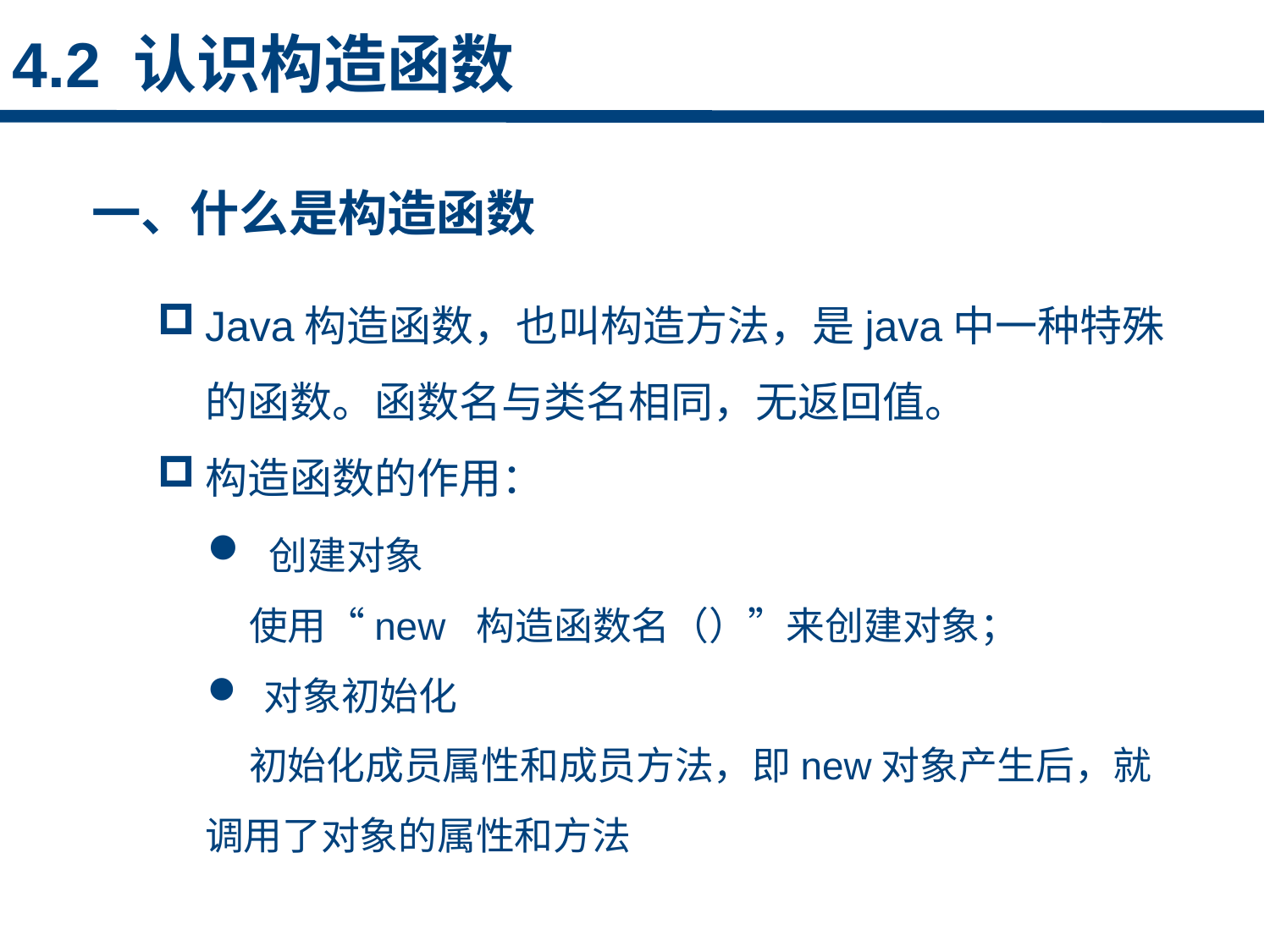

4.2 认识构造函数
一、什么是构造函数
Java构造函数，也叫构造方法，是java中一种特殊的函数。函数名与类名相同，无返回值。
构造函数的作用：
 创建对象
    使用“new  构造函数名（）”来创建对象；
 对象初始化
    初始化成员属性和成员方法，即new对象产生后，就调用了对象的属性和方法
点击添加文本
点击添加文本
点击添加文本
点击添加文本